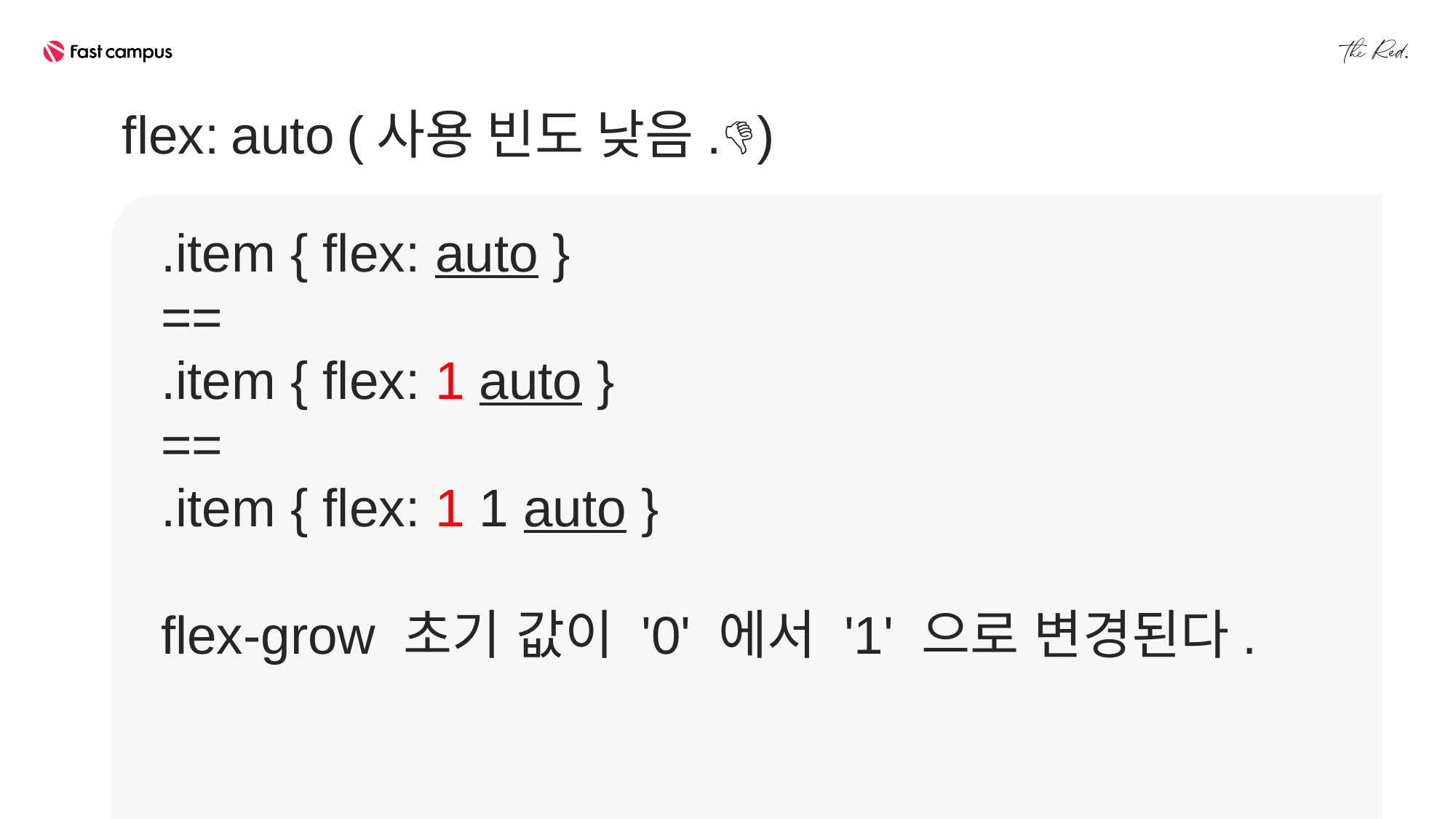

flex: auto (사용 빈도 낮음.👎)
.item { flex: auto }
==
.item { flex: 1 auto }
==
.item { flex: 1 1 auto }

flex-grow 초기 값이 '0' 에서 '1' 으로 변경된다.